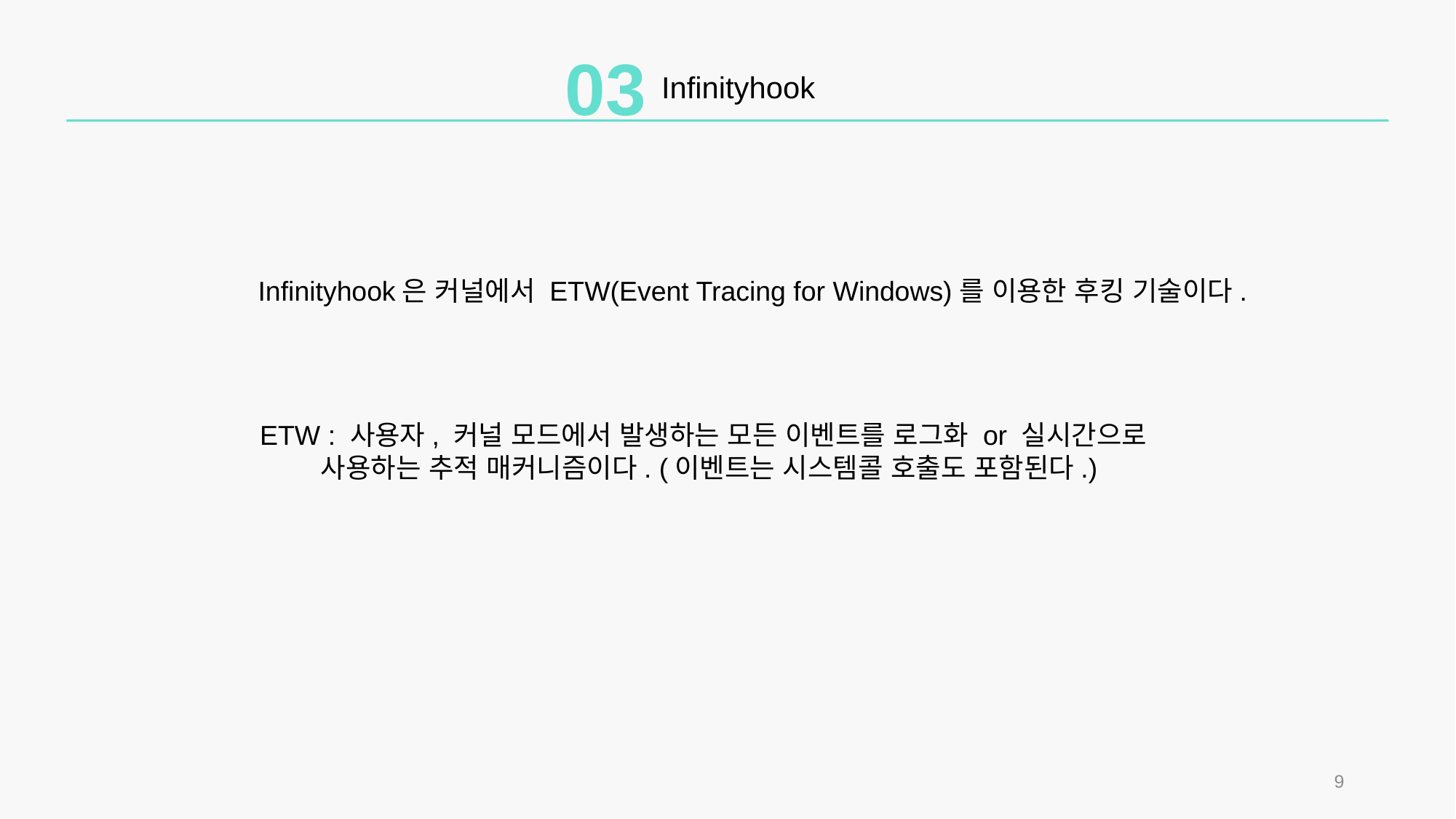

03
Infinityhook

Infinityhook은 커널에서 ETW(Event Tracing for Windows)를 이용한 후킹 기술이다.
ETW : 사용자, 커널 모드에서 발생하는 모든 이벤트를 로그화 or 실시간으로
        사용하는 추적 매커니즘이다. (이벤트는 시스템콜 호출도 포함된다.)
9